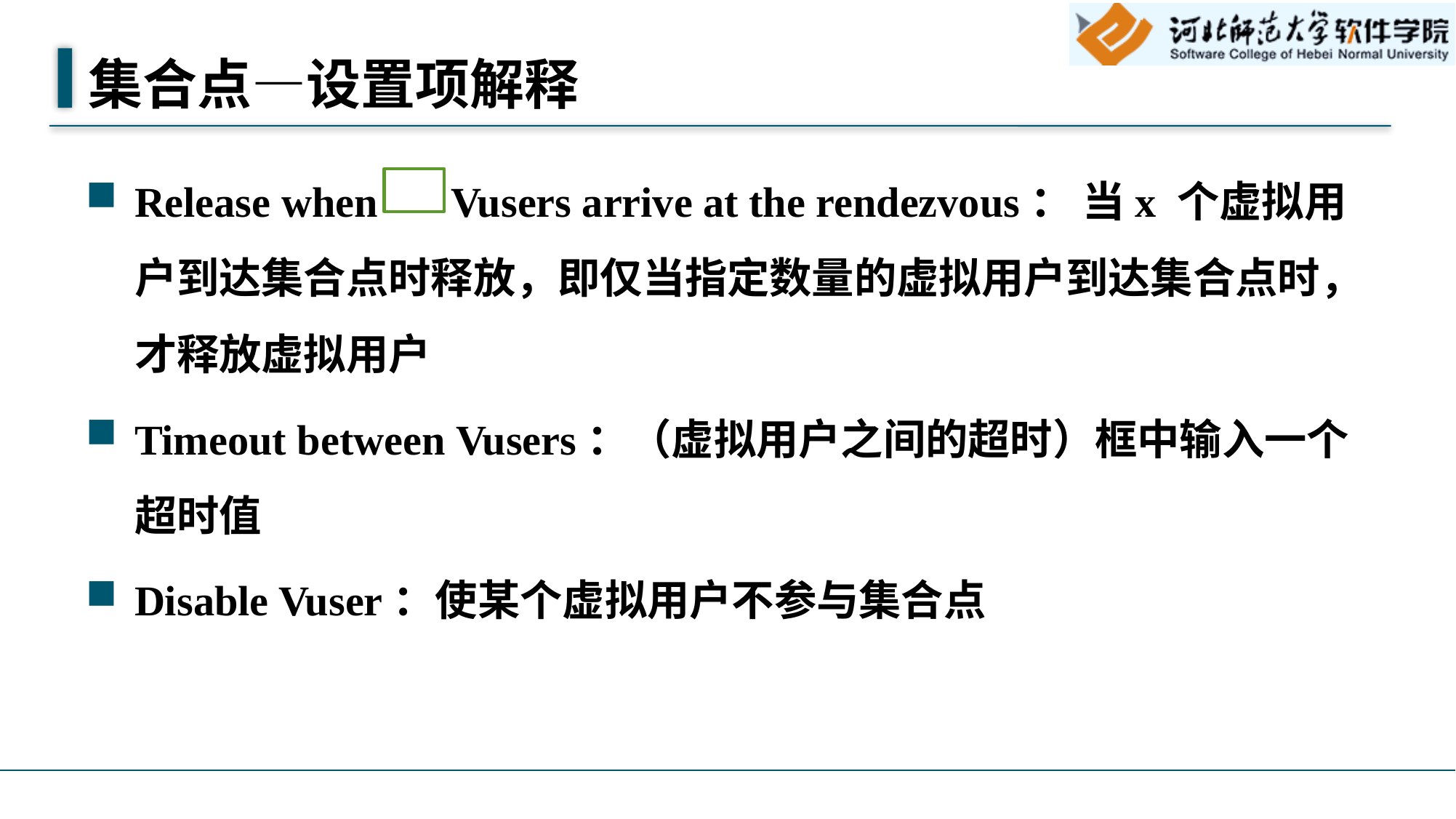

# 集合点—设置项解释
Release when       Vusers arrive at the rendezvous： 当x 个虚拟用户到达集合点时释放，即仅当指定数量的虚拟用户到达集合点时，才释放虚拟用户
Timeout between Vusers：（虚拟用户之间的超时）框中输入一个超时值
Disable Vuser：使某个虚拟用户不参与集合点